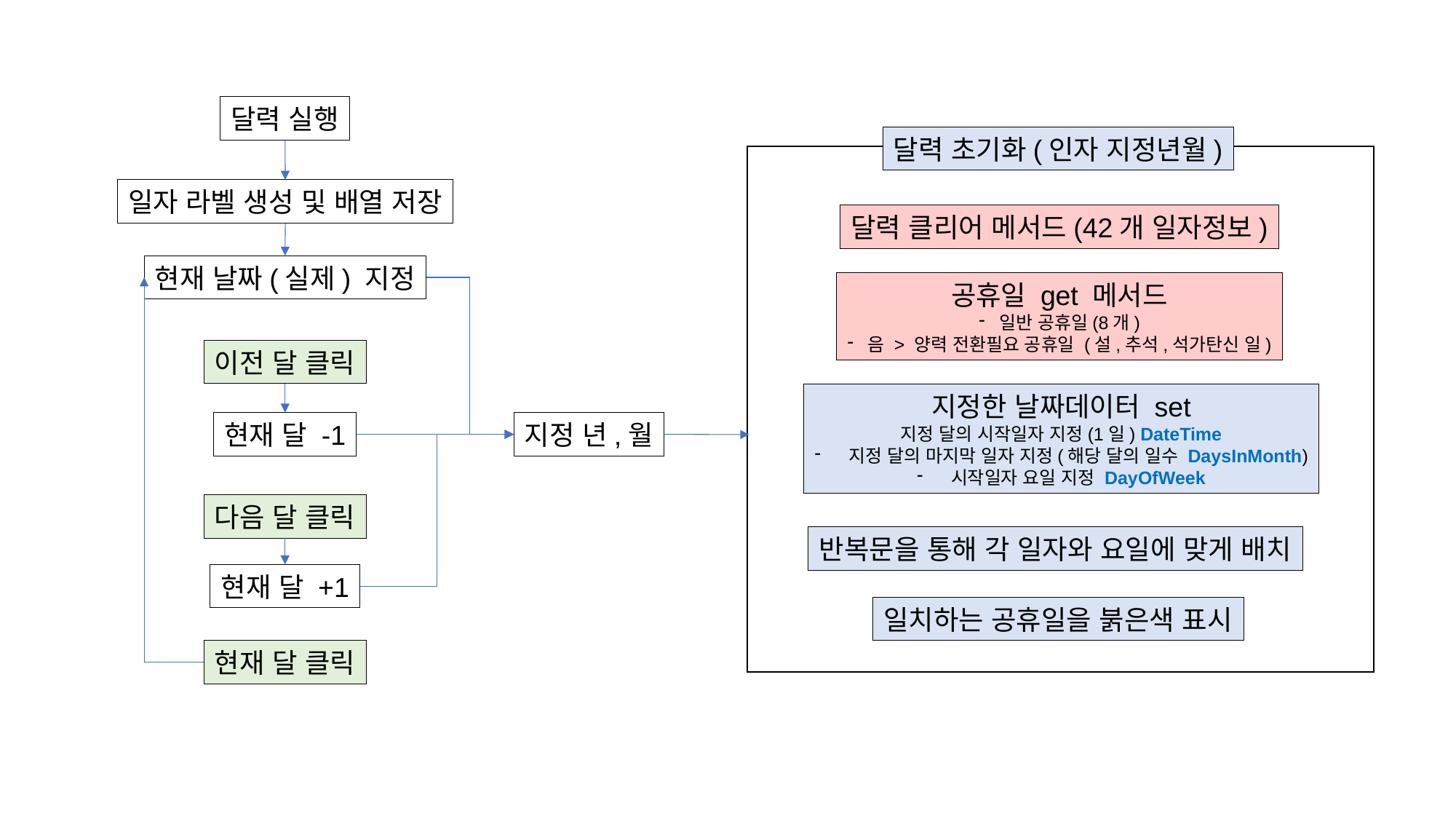

달력 실행
달력 초기화(인자 지정년월)

일자 라벨 생성 및 배열 저장
달력 클리어 메서드(42개 일자정보)
현재 날짜(실제) 지정
공휴일 get 메서드
일반 공휴일(8개)
음 > 양력 전환필요 공휴일 (설,추석,석가탄신 일)
이전 달 클릭
지정한 날짜데이터 set
지정 달의 시작일자 지정(1일) DateTime
지정 달의 마지막 일자 지정(해당 달의 일수 DaysInMonth)
시작일자 요일 지정 DayOfWeek
현재 달 -1
지정 년,월
다음 달 클릭
반복문을 통해 각 일자와 요일에 맞게 배치
현재 달 +1
일치하는 공휴일을 붉은색 표시
현재 달 클릭